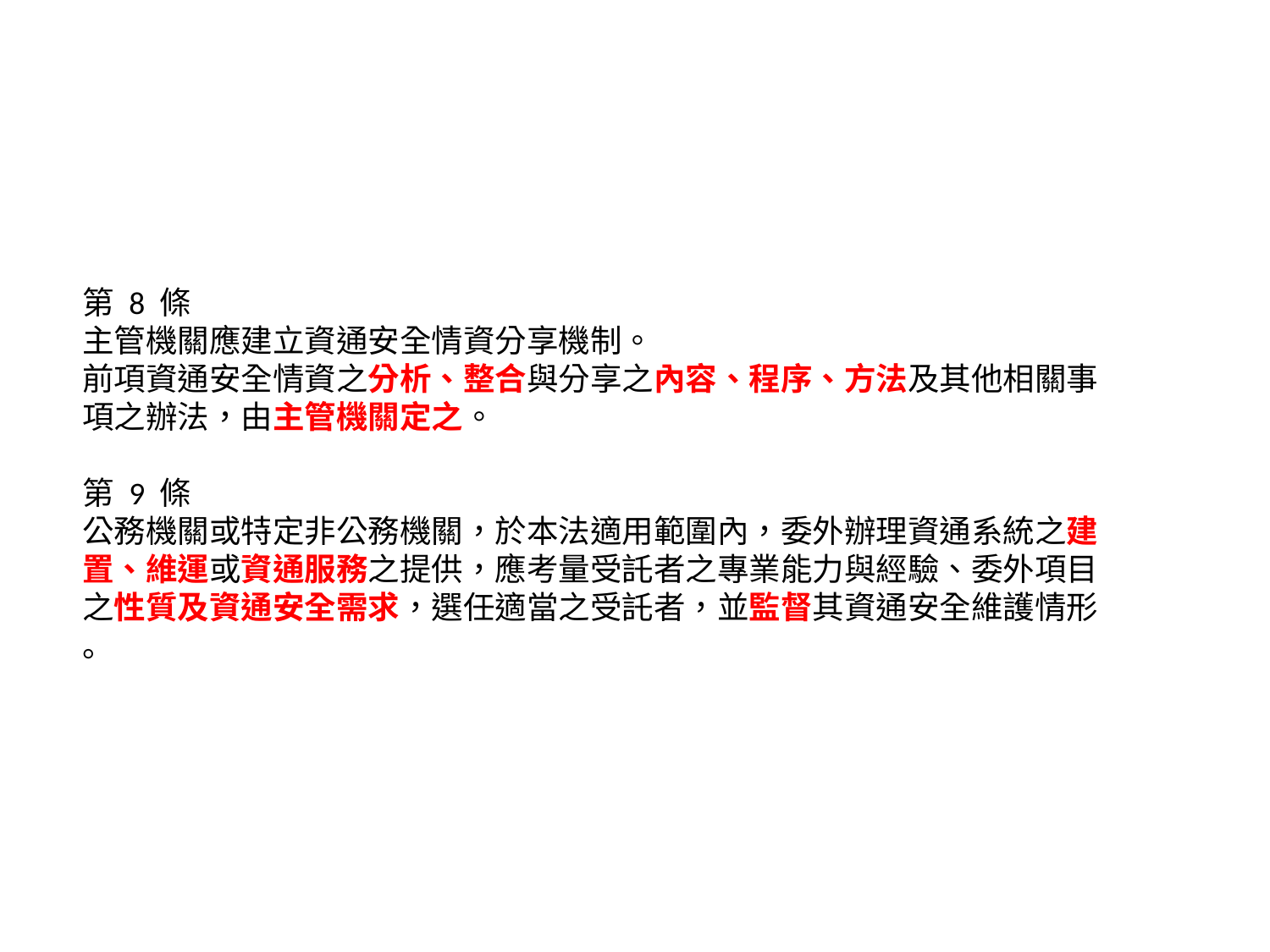

第 8 條
主管機關應建立資通安全情資分享機制。
前項資通安全情資之分析、整合與分享之內容、程序、方法及其他相關事
項之辦法，由主管機關定之。

第 9 條
公務機關或特定非公務機關，於本法適用範圍內，委外辦理資通系統之建
置、維運或資通服務之提供，應考量受託者之專業能力與經驗、委外項目
之性質及資通安全需求，選任適當之受託者，並監督其資通安全維護情形
。